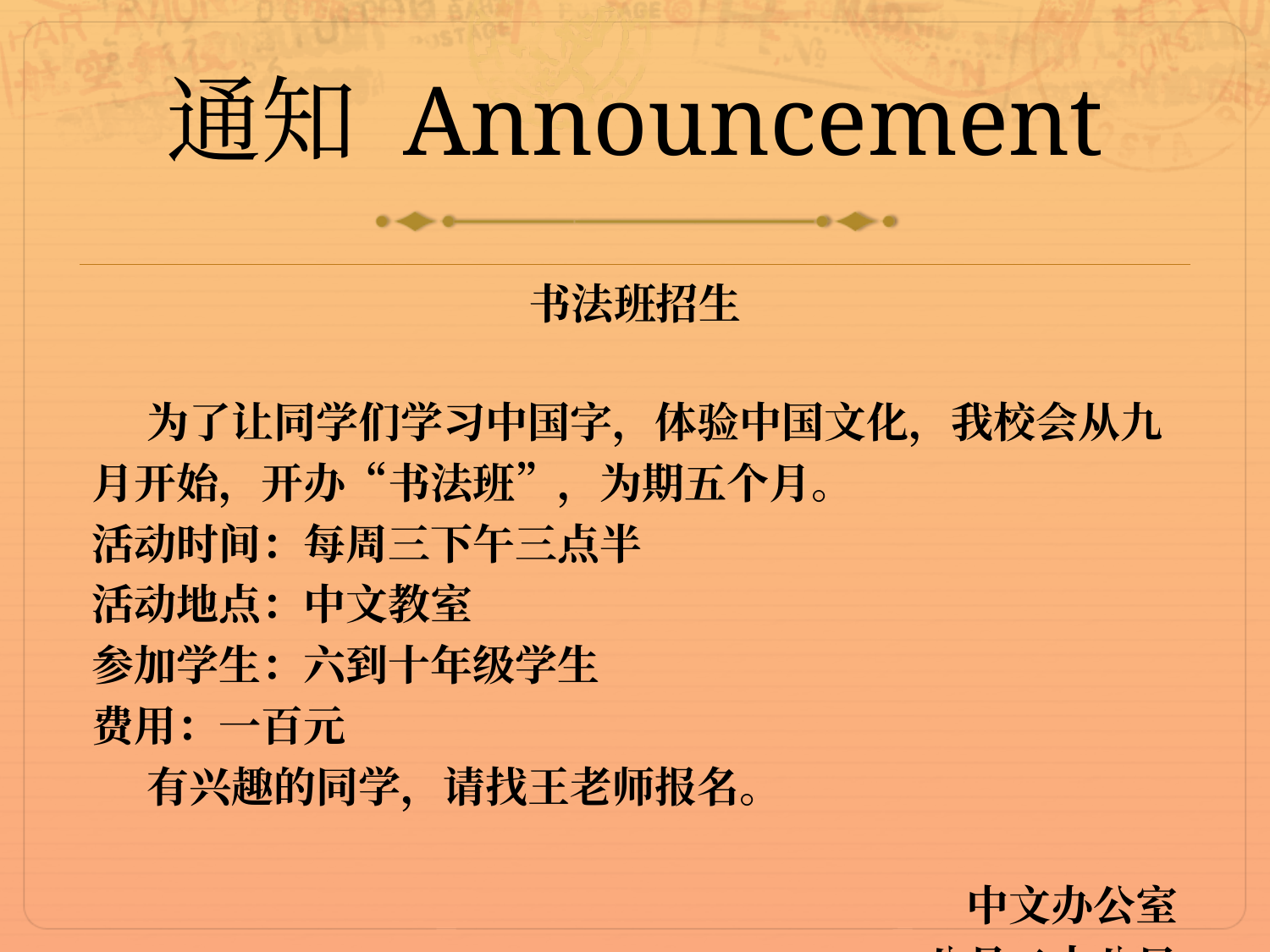

# 通知 Announcement
| 书法班招生 为了让同学们学习中国字，体验中国文化，我校会从九月开始，开办“书法班”，为期五个月。 活动时间：每周三下午三点半 活动地点：中文教室 参加学生：六到十年级学生 费用：一百元 有兴趣的同学，请找王老师报名。 中文办公室 八月二十八日 |
| --- |